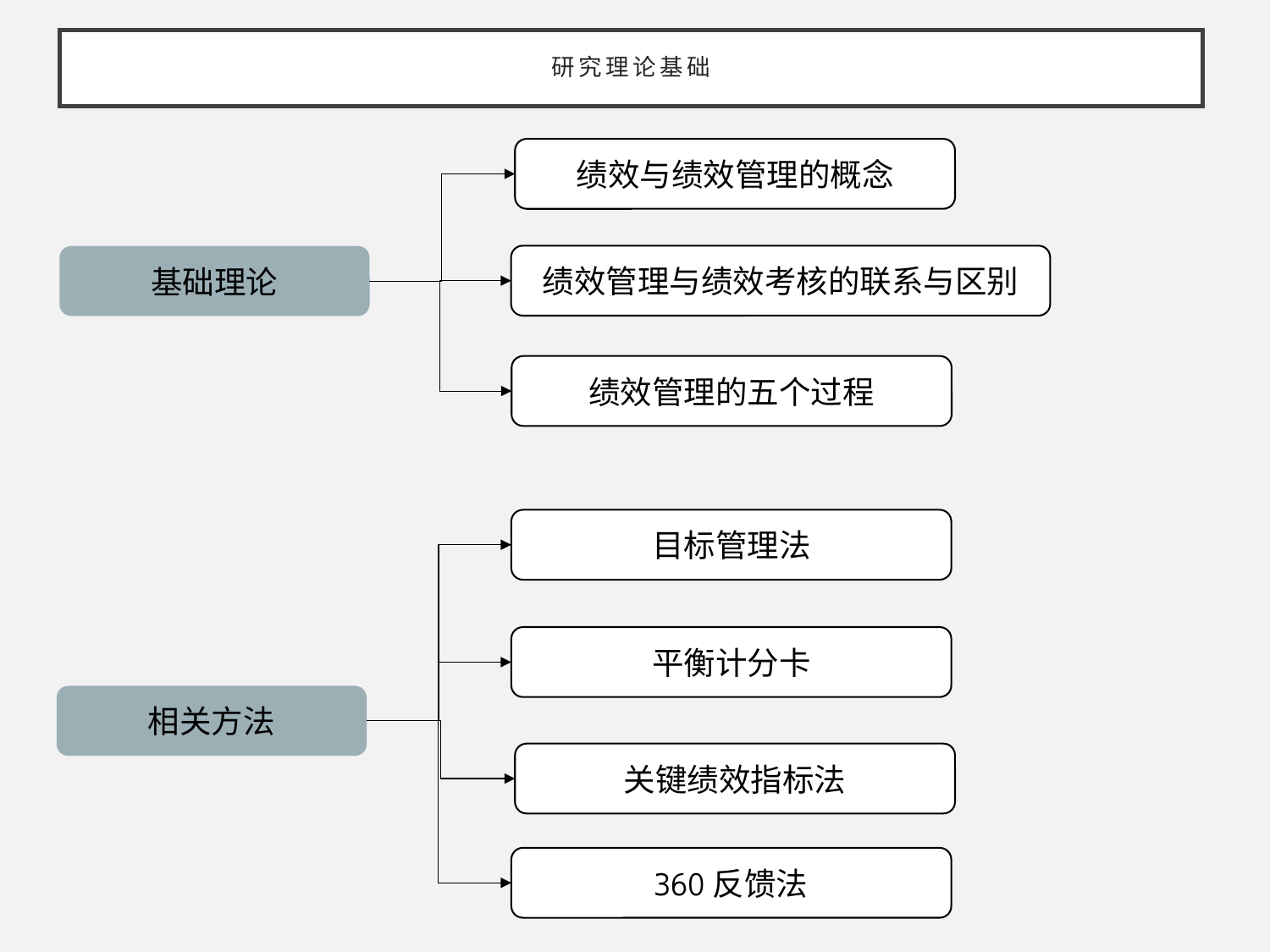

# 研究理论基础
绩效与绩效管理的概念
绩效管理与绩效考核的联系与区别
基础理论
绩效管理的五个过程

目标管理法
平衡计分卡
相关方法
关键绩效指标法
360反馈法